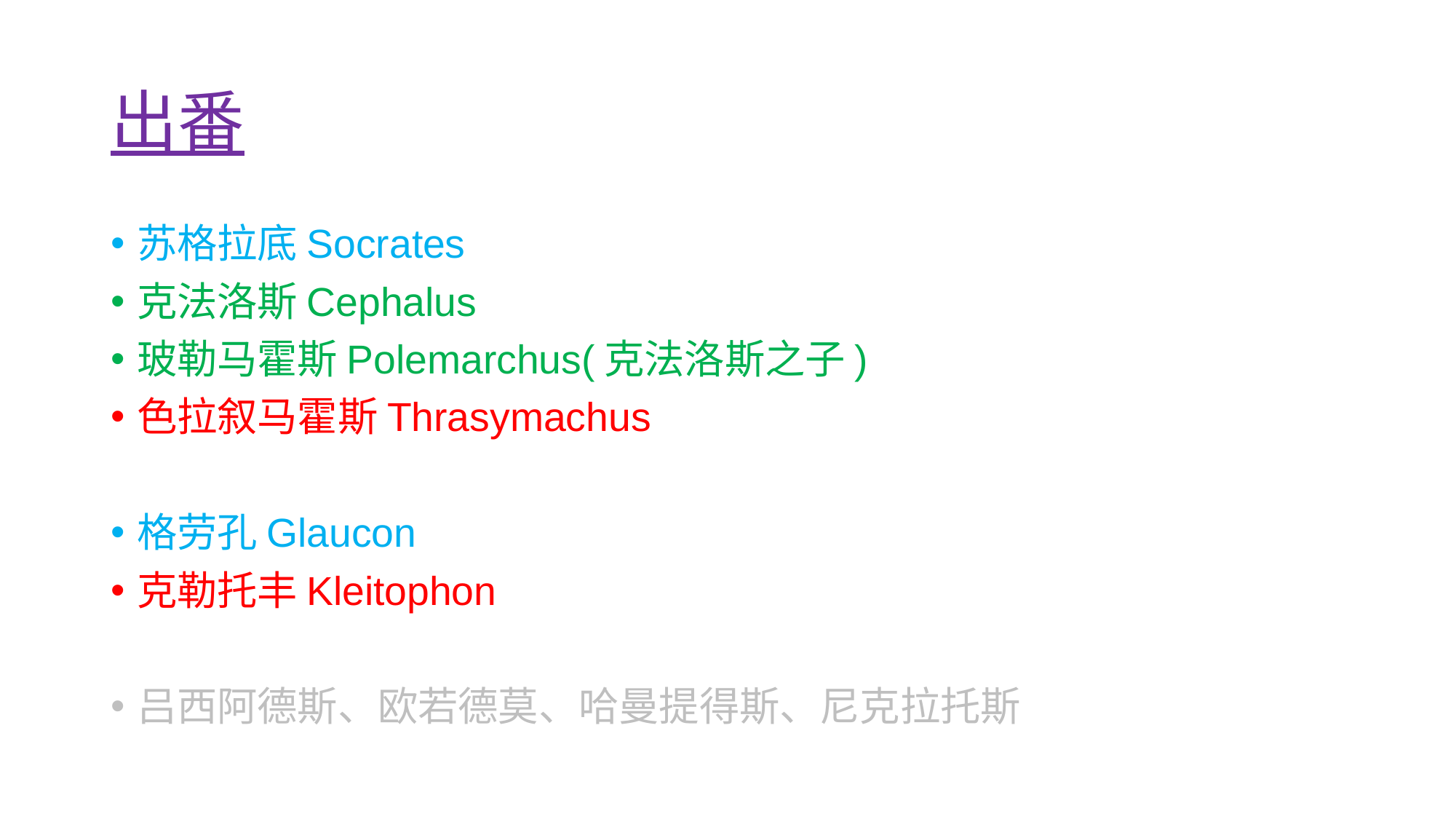

# 出番
苏格拉底Socrates
克法洛斯Cephalus
玻勒马霍斯Polemarchus(克法洛斯之子)
色拉叙马霍斯Thrasymachus

格劳孔Glaucon
克勒托丰Kleitophon

吕西阿德斯、欧若德莫、哈曼提得斯、尼克拉托斯